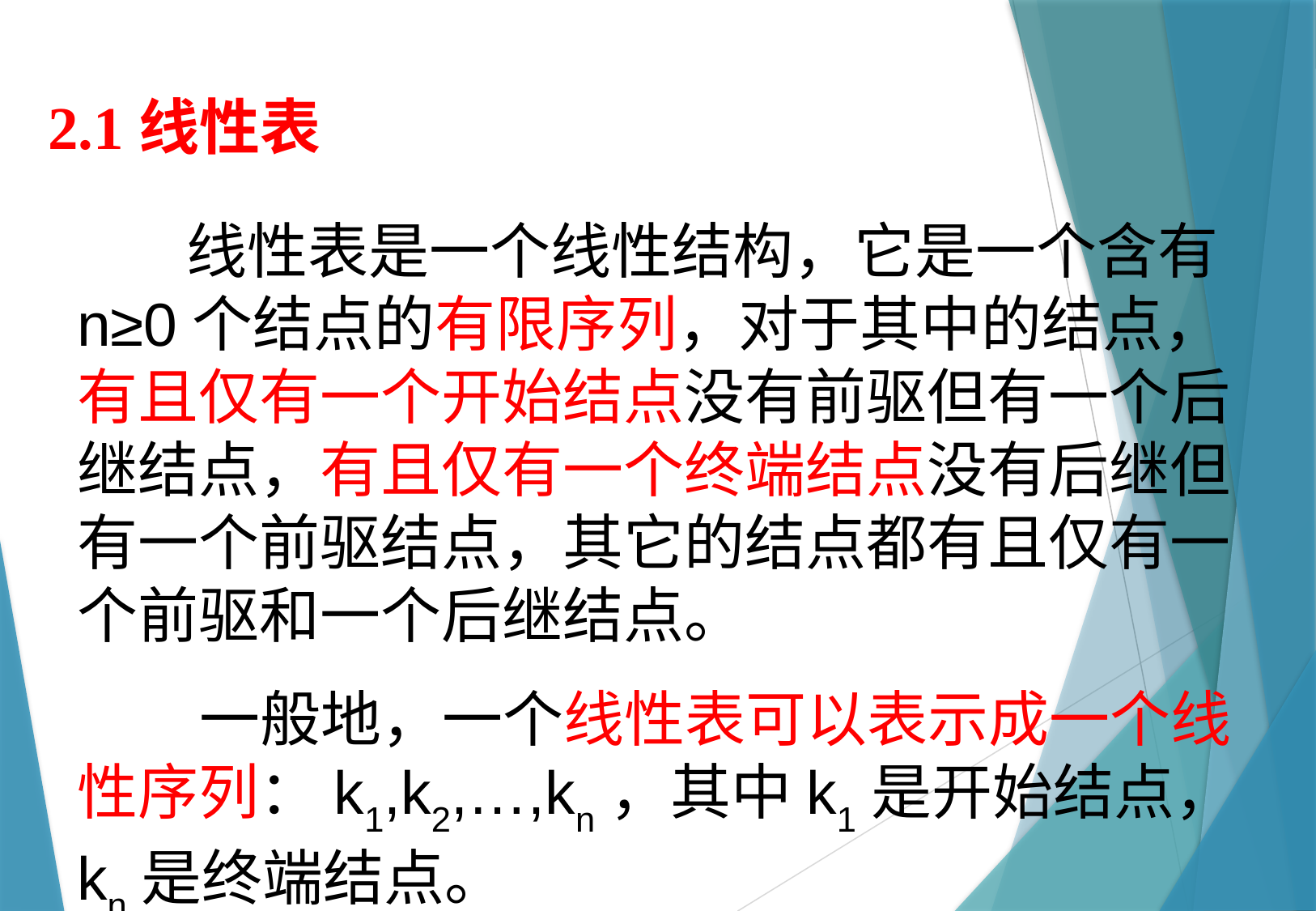

2.1线性表
       线性表是一个线性结构，它是一个含有n≥0个结点的有限序列，对于其中的结点，有且仅有一个开始结点没有前驱但有一个后继结点，有且仅有一个终端结点没有后继但有一个前驱结点，其它的结点都有且仅有一个前驱和一个后继结点。
        一般地，一个线性表可以表示成一个线性序列：k1,k2,…,kn，其中k1是开始结点，kn是终端结点。